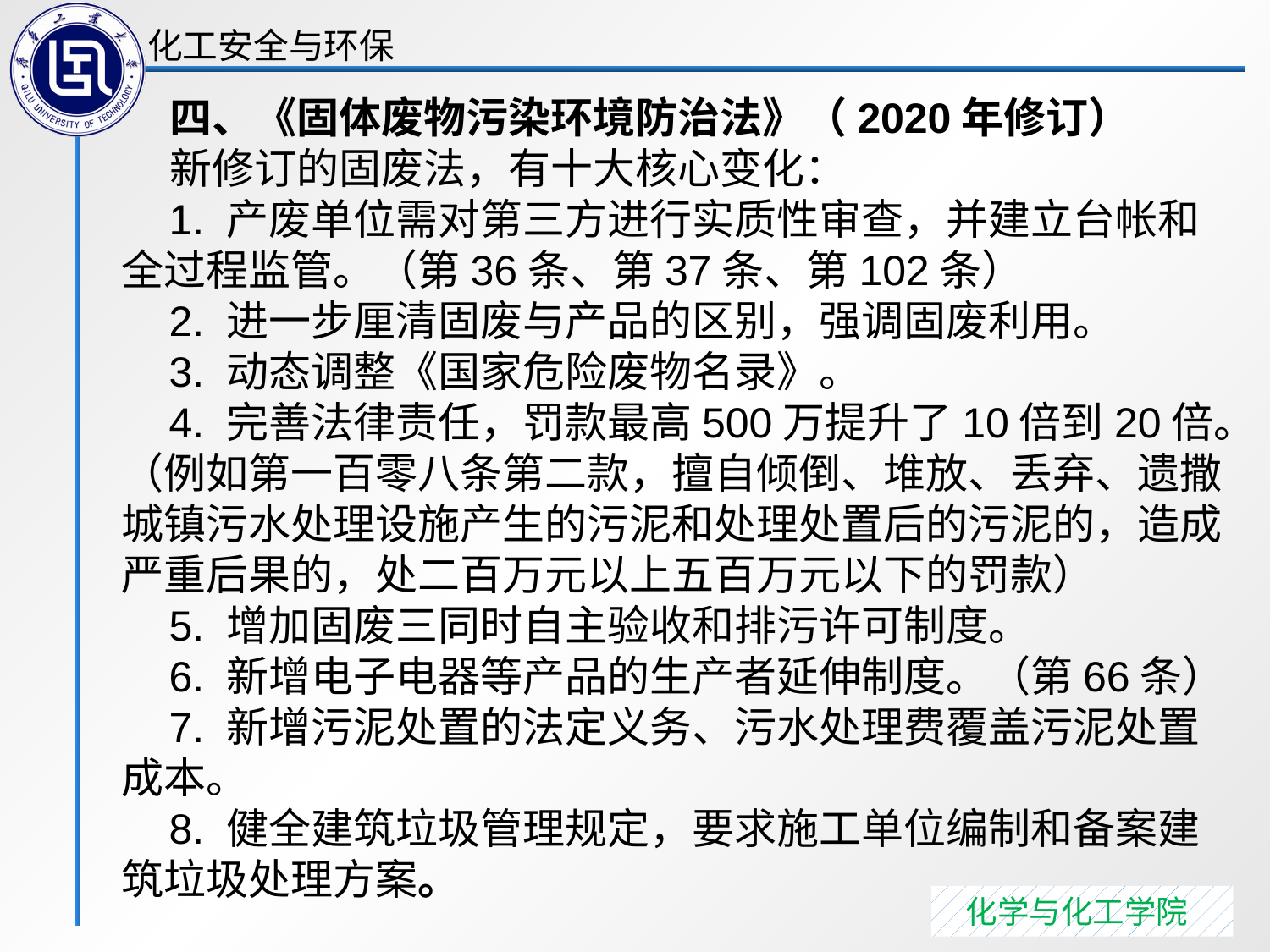

四、《固体废物污染环境防治法》（2020年修订）
    新修订的固废法，有十大核心变化：
    1. 产废单位需对第三方进行实质性审查，并建立台帐和全过程监管。（第36条、第37条、第102条）
    2. 进一步厘清固废与产品的区别，强调固废利用。
    3. 动态调整《国家危险废物名录》。
    4. 完善法律责任，罚款最高500万提升了10倍到20倍。（例如第一百零八条第二款，擅自倾倒、堆放、丢弃、遗撒城镇污水处理设施产生的污泥和处理处置后的污泥的，造成严重后果的，处二百万元以上五百万元以下的罚款）
    5. 增加固废三同时自主验收和排污许可制度。
    6. 新增电子电器等产品的生产者延伸制度。（第66条）
    7. 新增污泥处置的法定义务、污水处理费覆盖污泥处置成本。
    8. 健全建筑垃圾管理规定，要求施工单位编制和备案建筑垃圾处理方案。